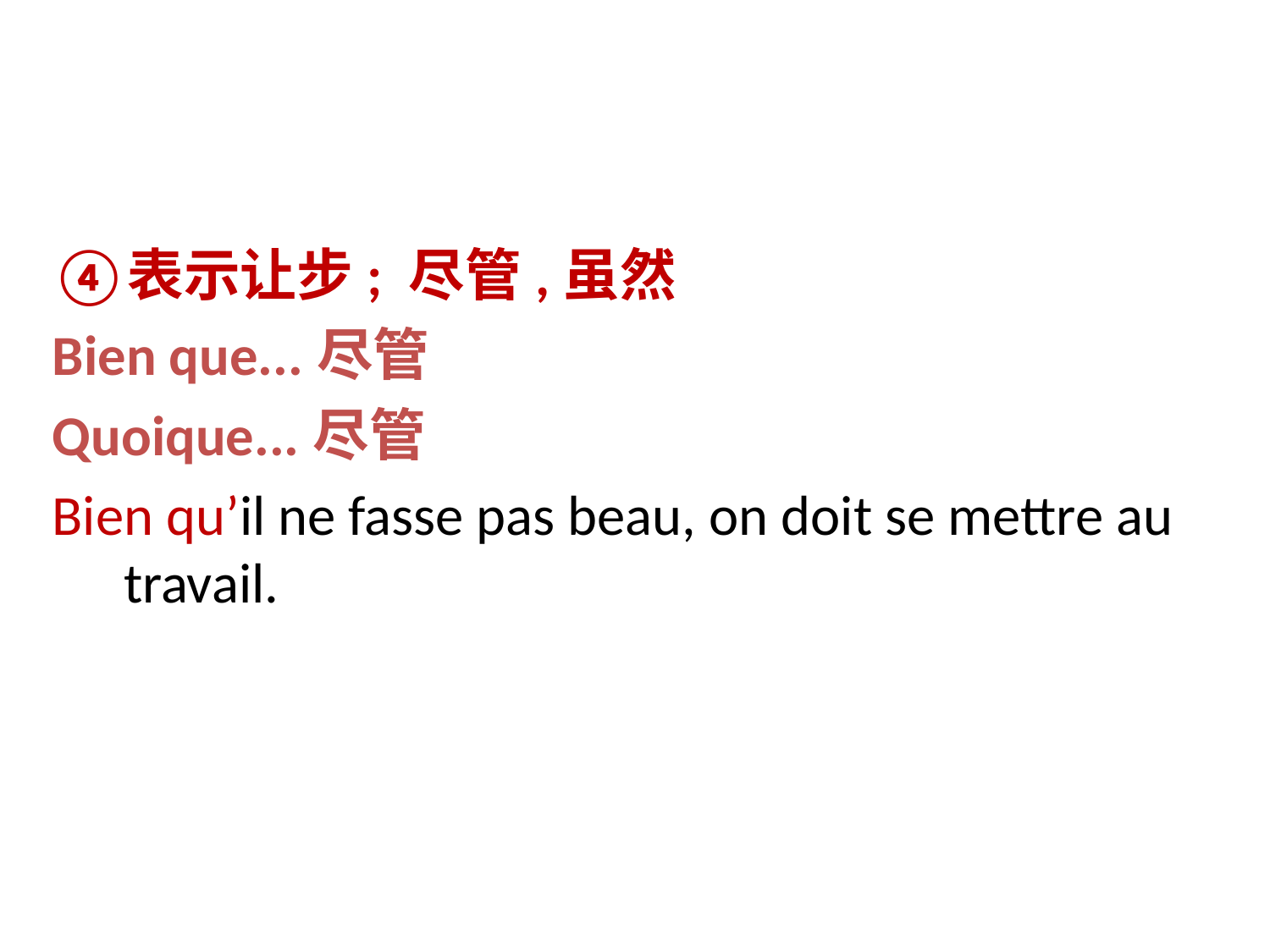

#
表示让步; 尽管,虽然
Bien que...尽管
Quoique...尽管
Bien qu’il ne fasse pas beau, on doit se mettre au travail.